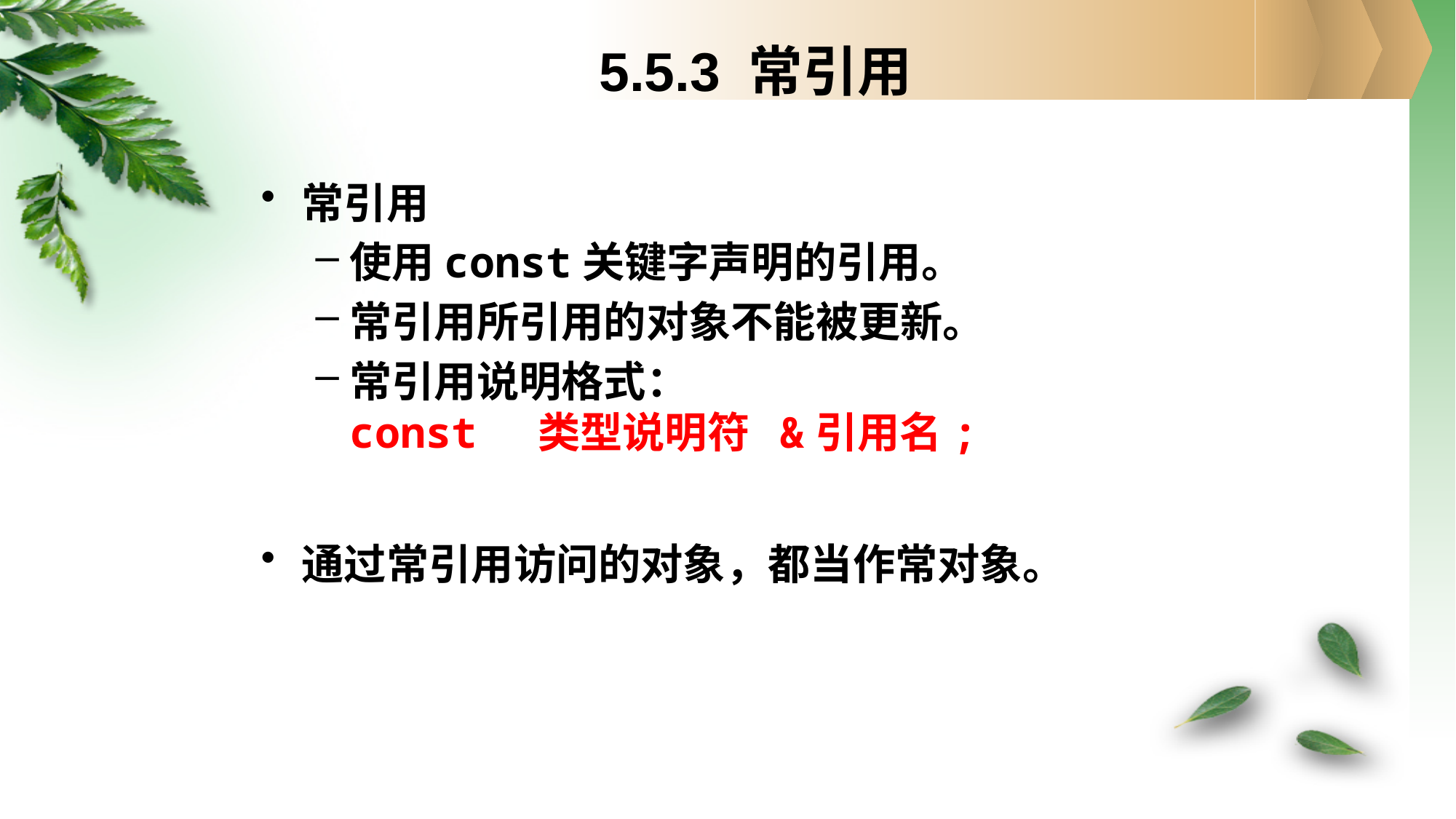

# 5.5.3 常引用
常引用
使用const关键字声明的引用。
常引用所引用的对象不能被更新。
常引用说明格式：
const  类型说明符  &引用名;

通过常引用访问的对象，都当作常对象。